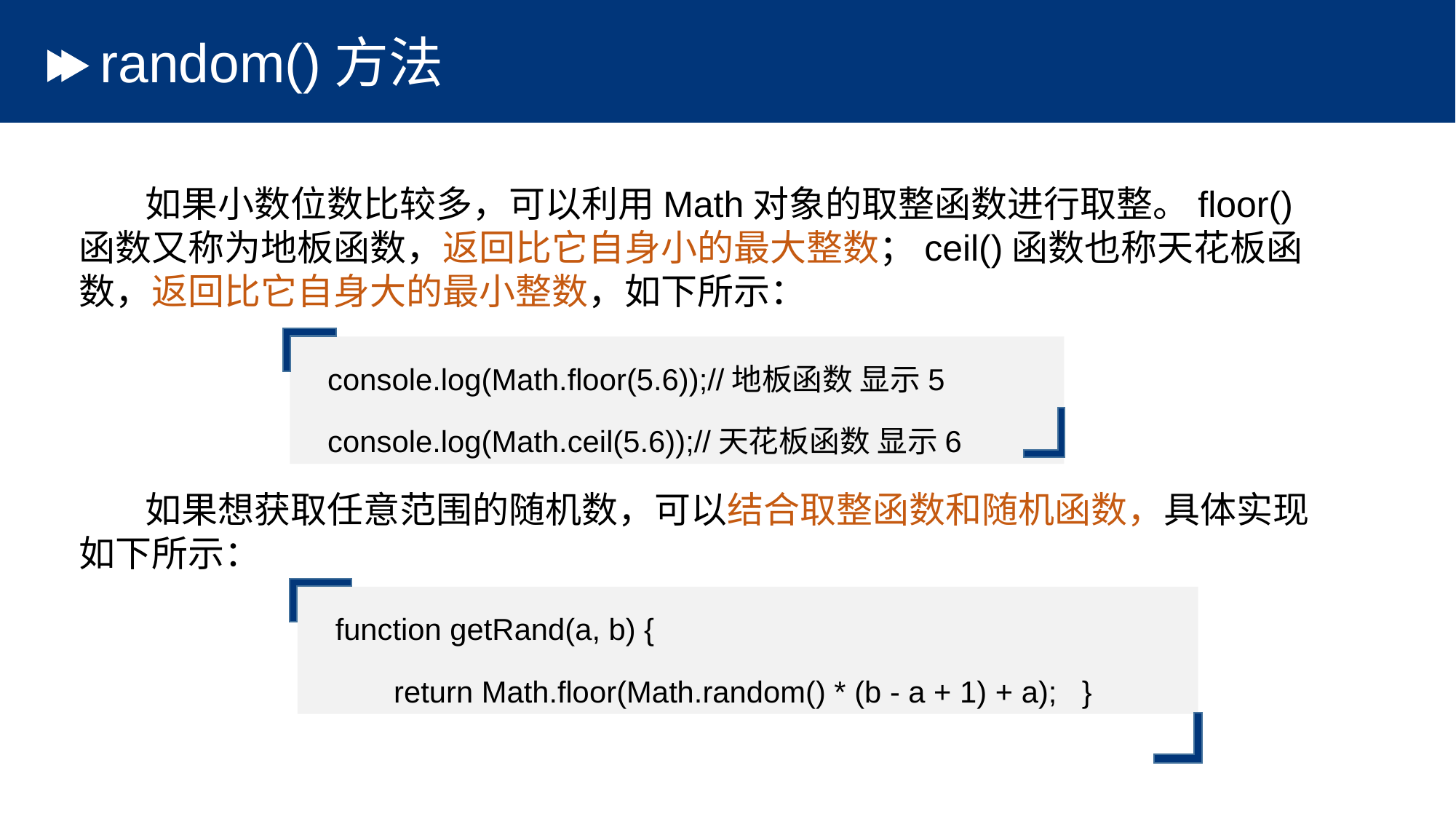

# random()方法
       如果小数位数比较多，可以利用Math对象的取整函数进行取整。floor()函数又称为地板函数，返回比它自身小的最大整数；ceil()函数也称天花板函数，返回比它自身大的最小整数，如下所示：

       如果想获取任意范围的随机数，可以结合取整函数和随机函数，具体实现如下所示：

console.log(Math.floor(5.6));//地板函数 显示5
console.log(Math.ceil(5.6));//天花板函数 显示6

function getRand(a, b) {
       return Math.floor(Math.random() * (b - a + 1) + a);   }